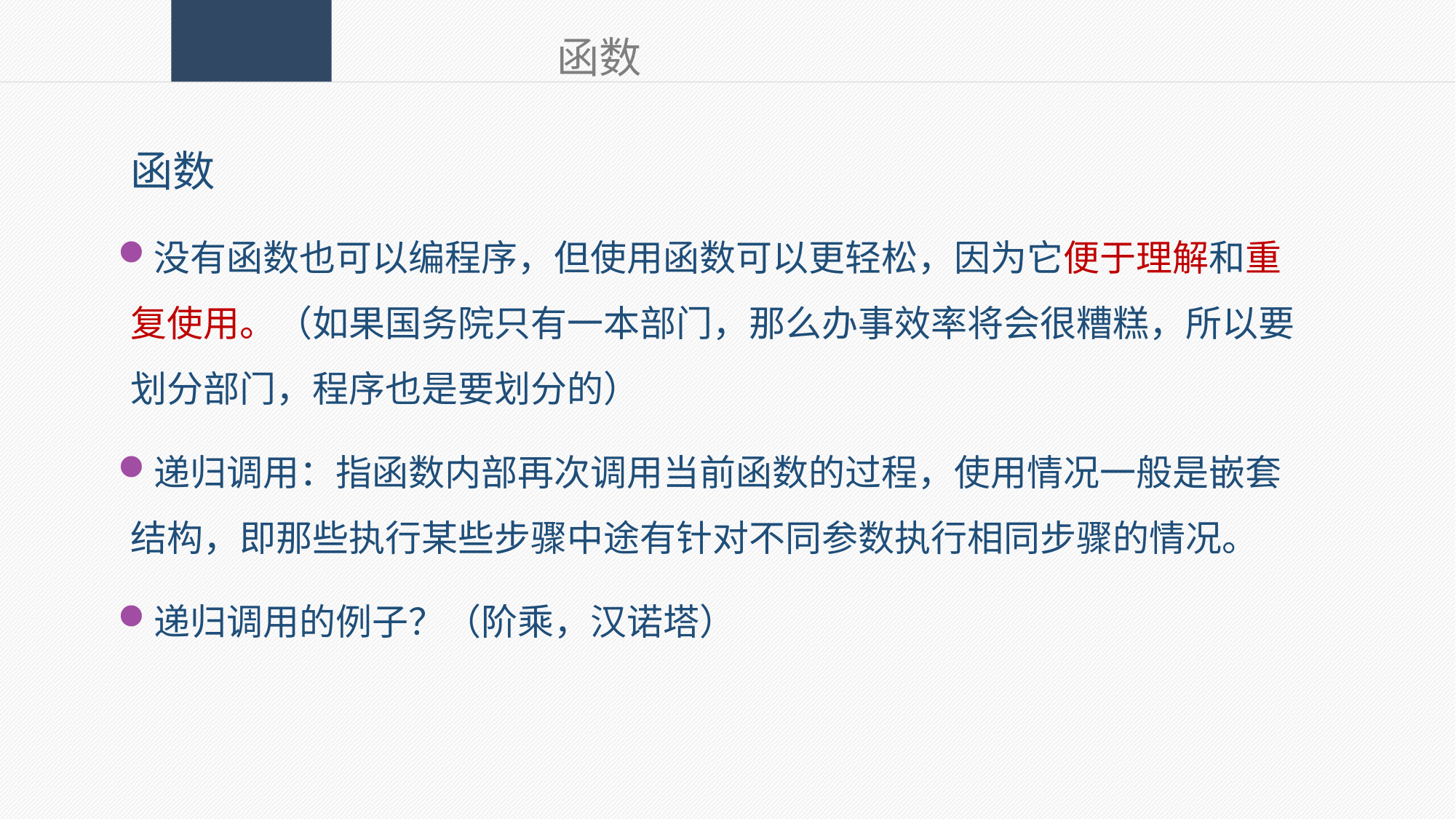

函数

函数
没有函数也可以编程序，但使用函数可以更轻松，因为它便于理解和重复使用。（如果国务院只有一本部门，那么办事效率将会很糟糕，所以要划分部门，程序也是要划分的）
递归调用：指函数内部再次调用当前函数的过程，使用情况一般是嵌套结构，即那些执行某些步骤中途有针对不同参数执行相同步骤的情况。
递归调用的例子？（阶乘，汉诺塔）